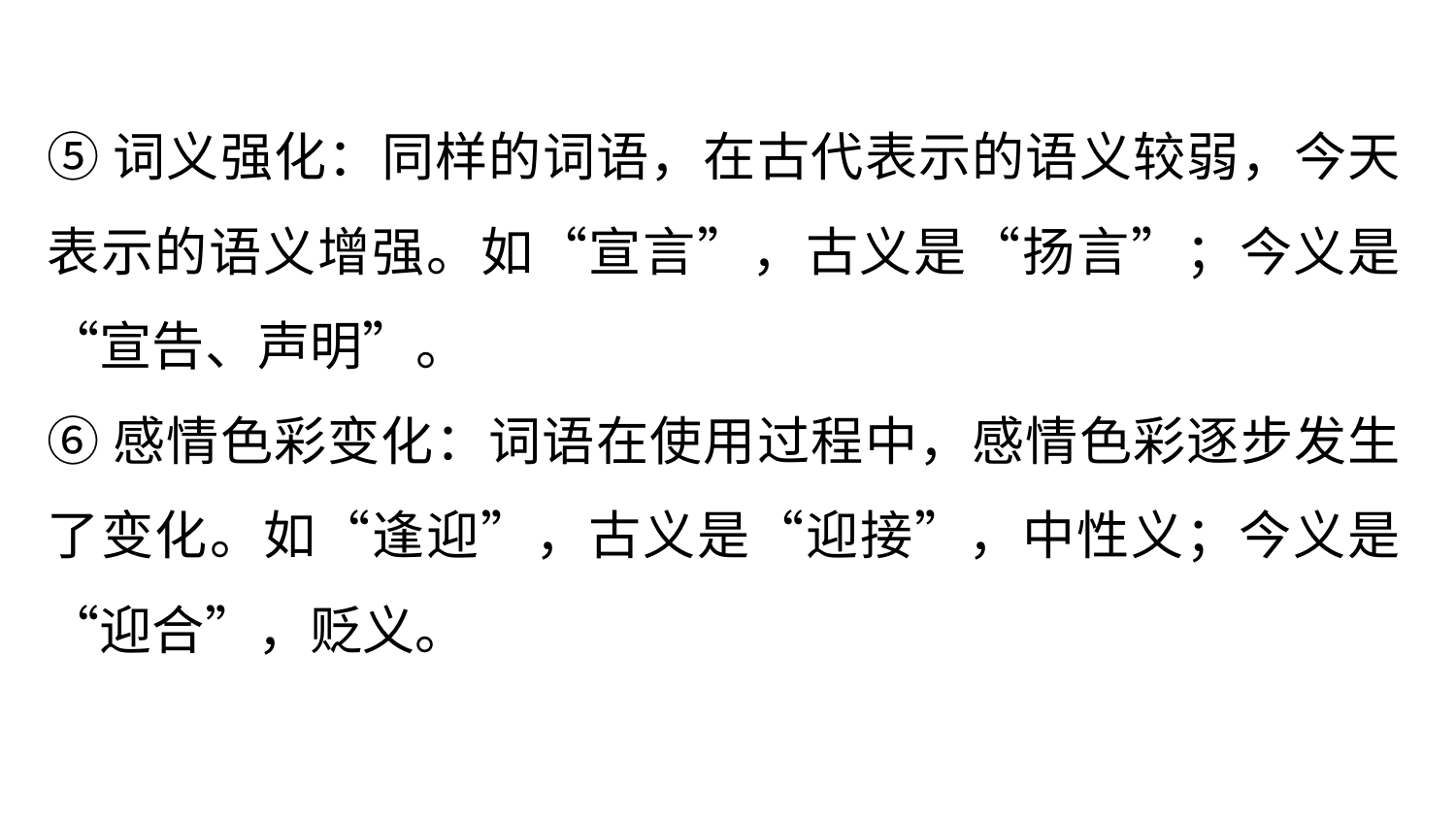

⑤词义强化：同样的词语，在古代表示的语义较弱，今天表示的语义增强。如“宣言”，古义是“扬言”；今义是“宣告、声明”。
⑥感情色彩变化：词语在使用过程中，感情色彩逐步发生了变化。如“逢迎”，古义是“迎接”，中性义；今义是“迎合”，贬义。